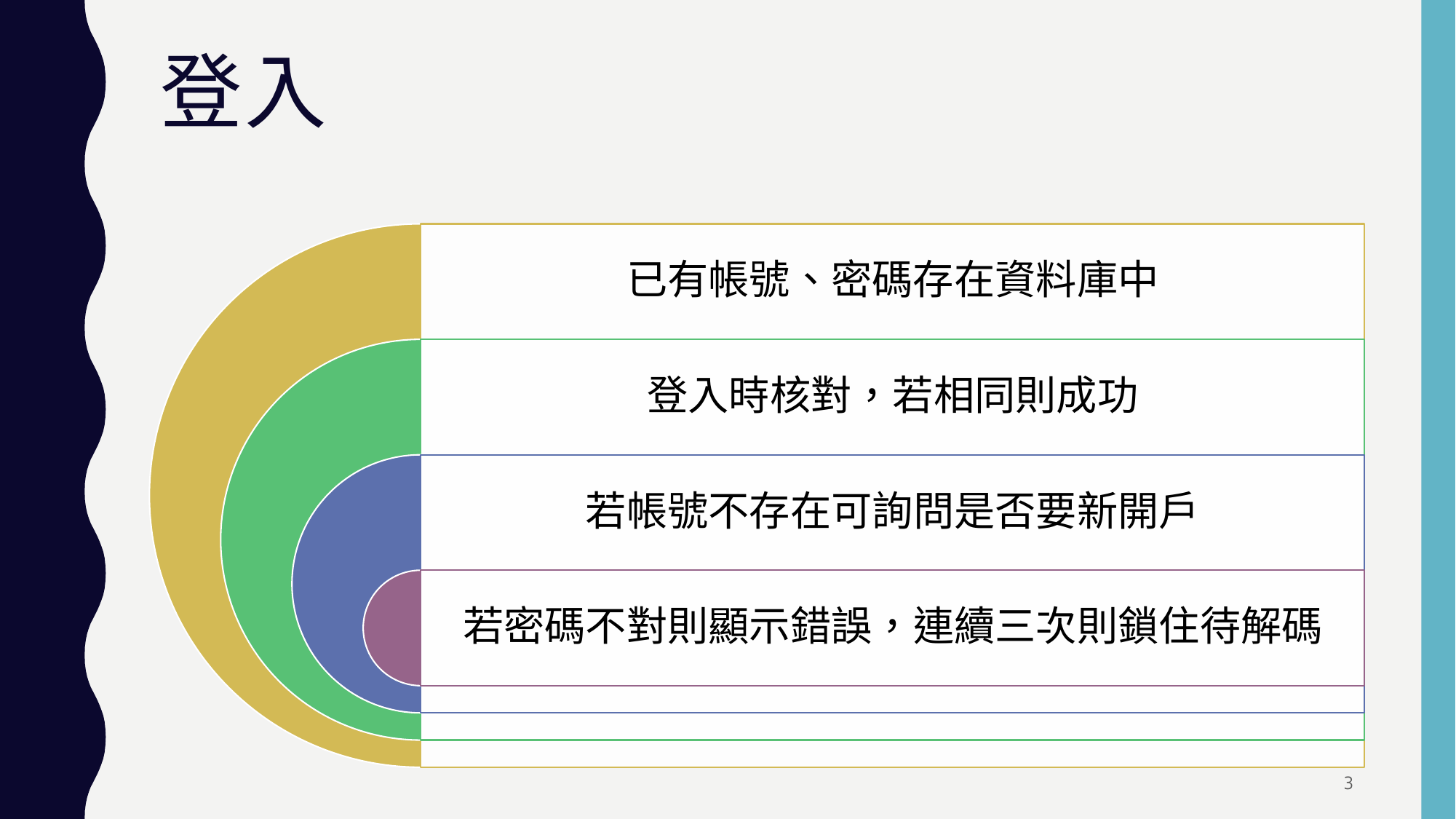

# 登入
已有帳號、密碼存在資料庫中
登入時核對，若相同則成功
若帳號不存在可詢問是否要新開戶
若密碼不對則顯示錯誤，連續三次則鎖住待解碼
3